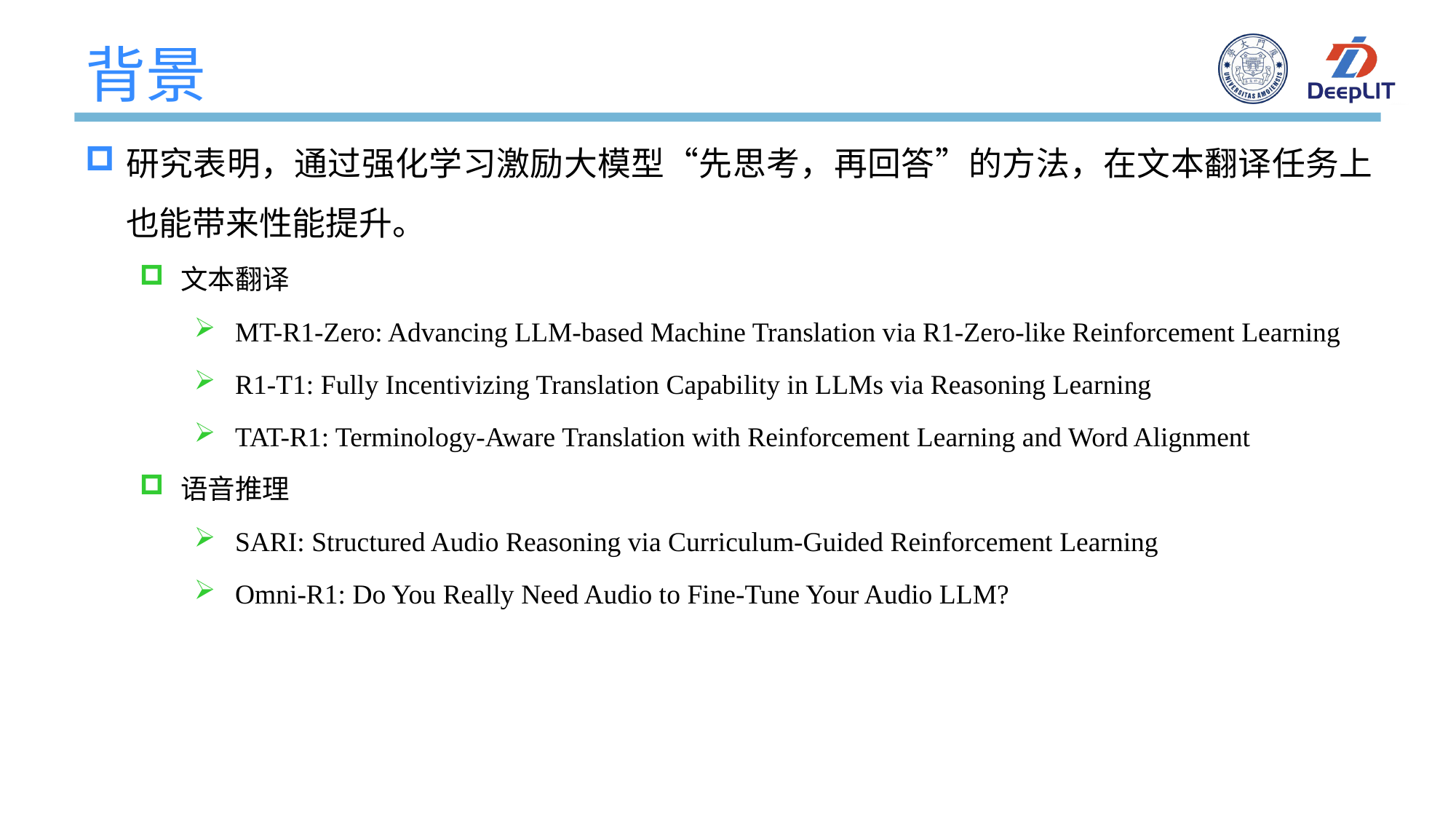

# 背景
研究表明，通过强化学习激励大模型“先思考，再回答”的方法，在文本翻译任务上也能带来性能提升。
文本翻译
MT-R1-Zero: Advancing LLM-based Machine Translation via R1-Zero-like Reinforcement Learning
R1-T1: Fully Incentivizing Translation Capability in LLMs via Reasoning Learning
TAT-R1: Terminology-Aware Translation with Reinforcement Learning and Word Alignment
语音推理
SARI: Structured Audio Reasoning via Curriculum-Guided Reinforcement Learning
Omni-R1: Do You Really Need Audio to Fine-Tune Your Audio LLM?